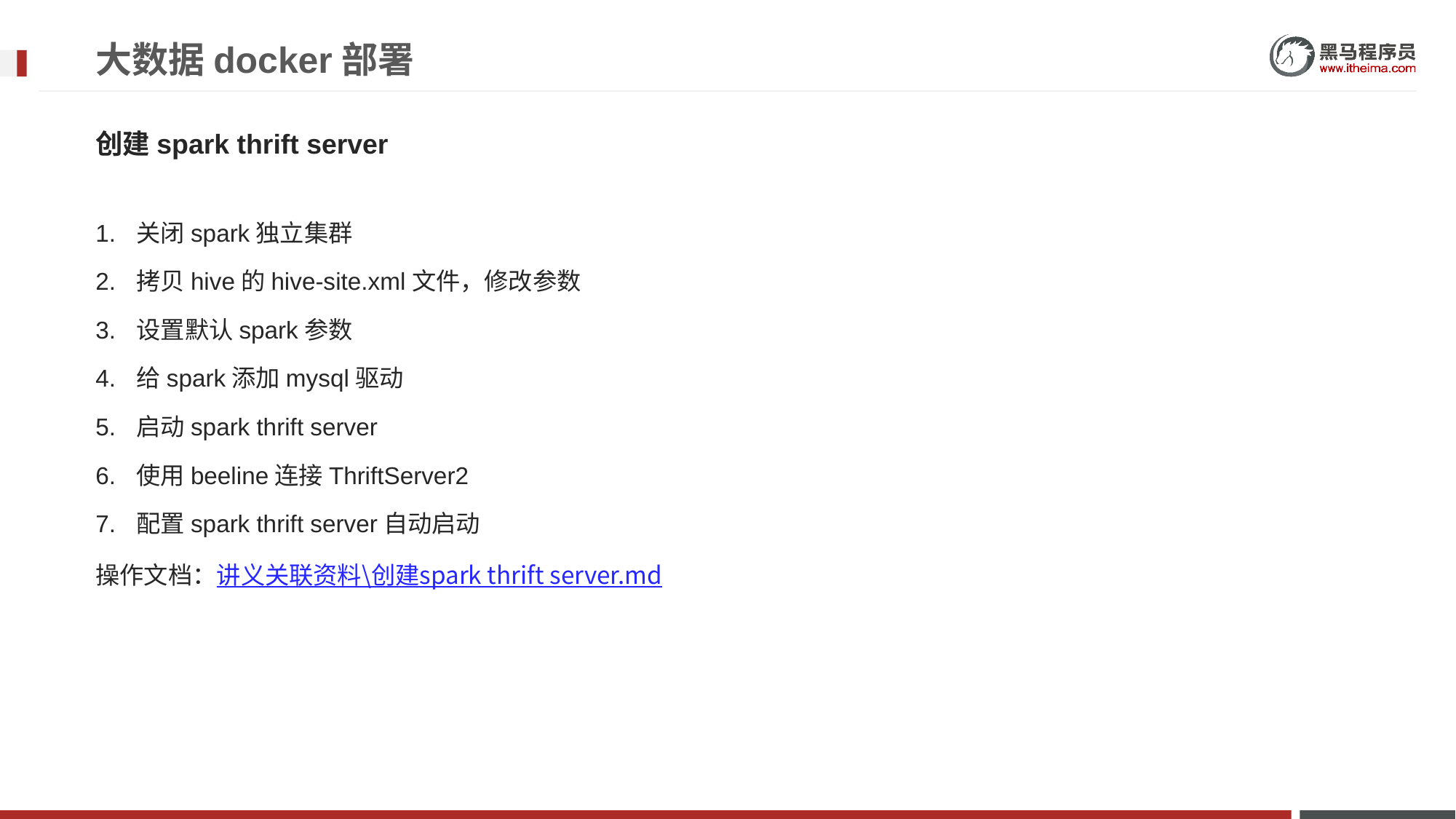

# 大数据docker部署
创建spark thrift server
关闭spark独立集群
拷贝hive的hive-site.xml文件，修改参数
设置默认spark参数
给spark添加mysql驱动
启动spark thrift server
使用beeline连接ThriftServer2
配置spark thrift server自动启动
操作文档：讲义关联资料\创建spark thrift server.md